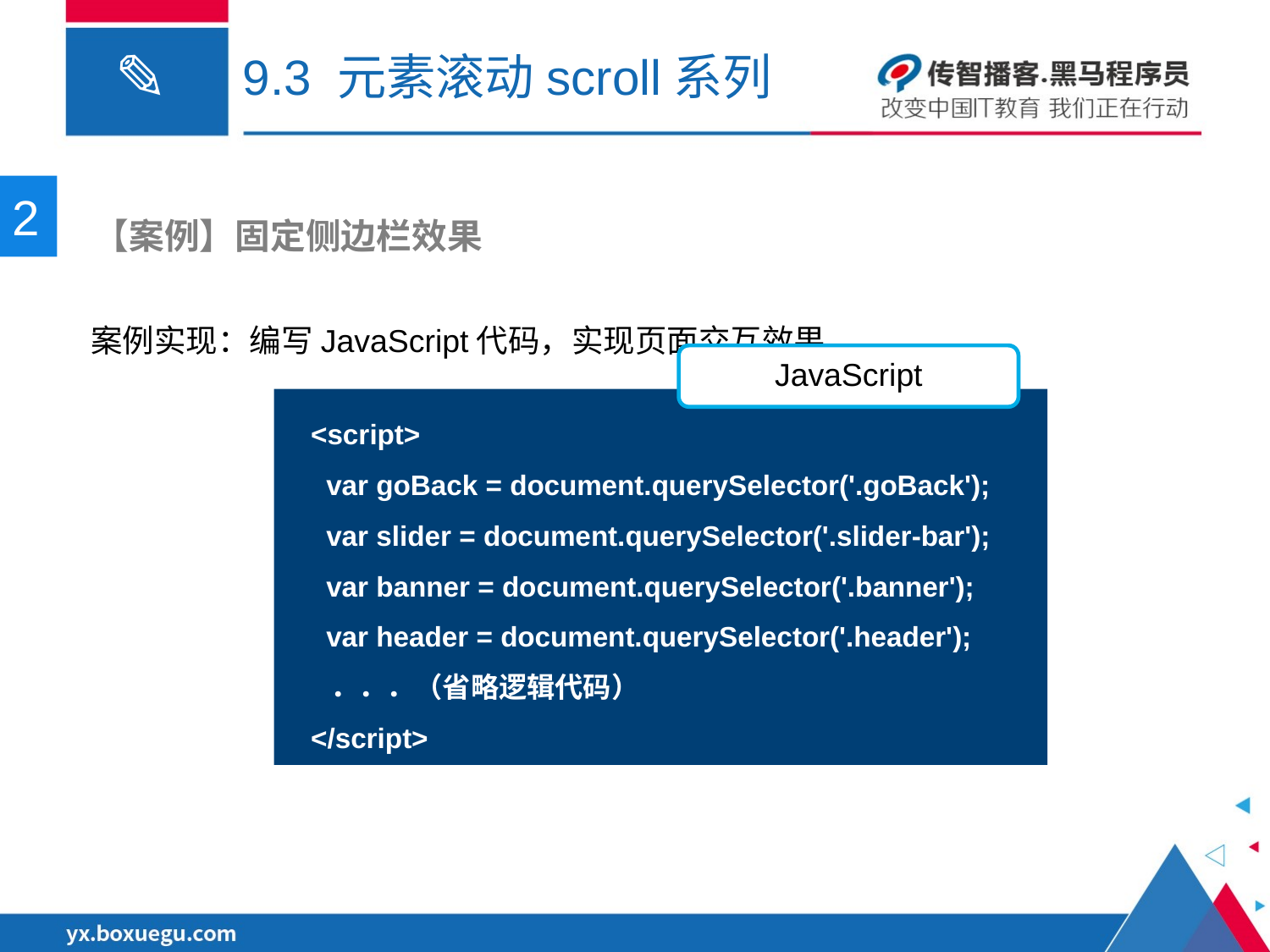

# 9.3 元素滚动scroll系列

2
  【案例】固定侧边栏效果
案例实现：编写JavaScript代码，实现页面交互效果。
JavaScript

<script>
  var goBack = document.querySelector('.goBack');
  var slider = document.querySelector('.slider-bar');
  var banner = document.querySelector('.banner');
  var header = document.querySelector('.header');
  ．．．（省略逻辑代码）
</script>